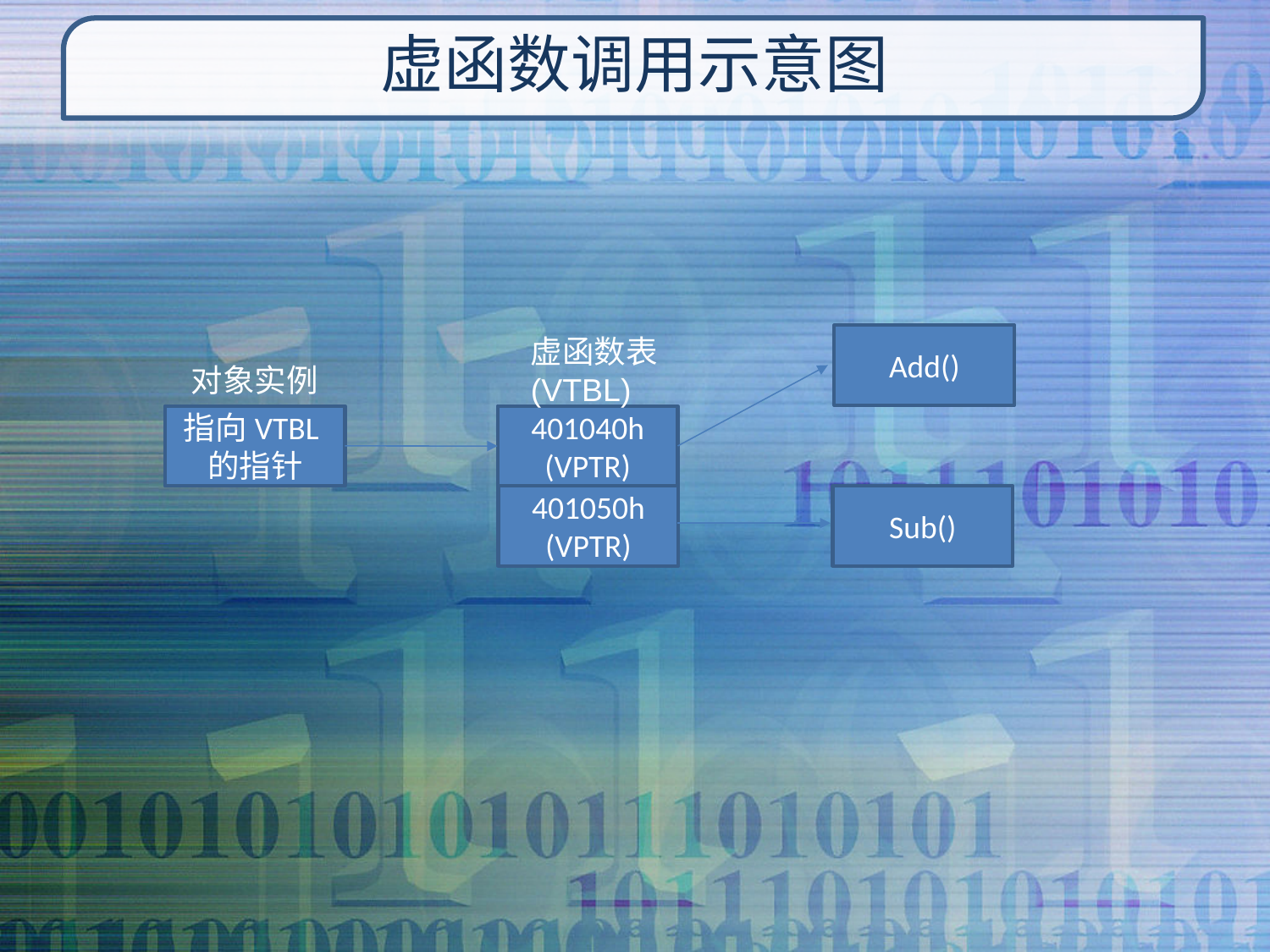

# 虚函数调用示意图

Add()
虚函数表
(VTBL)
对象实例
指向VTBL的指针
401040h
(VPTR)
401050h
(VPTR)
Sub()